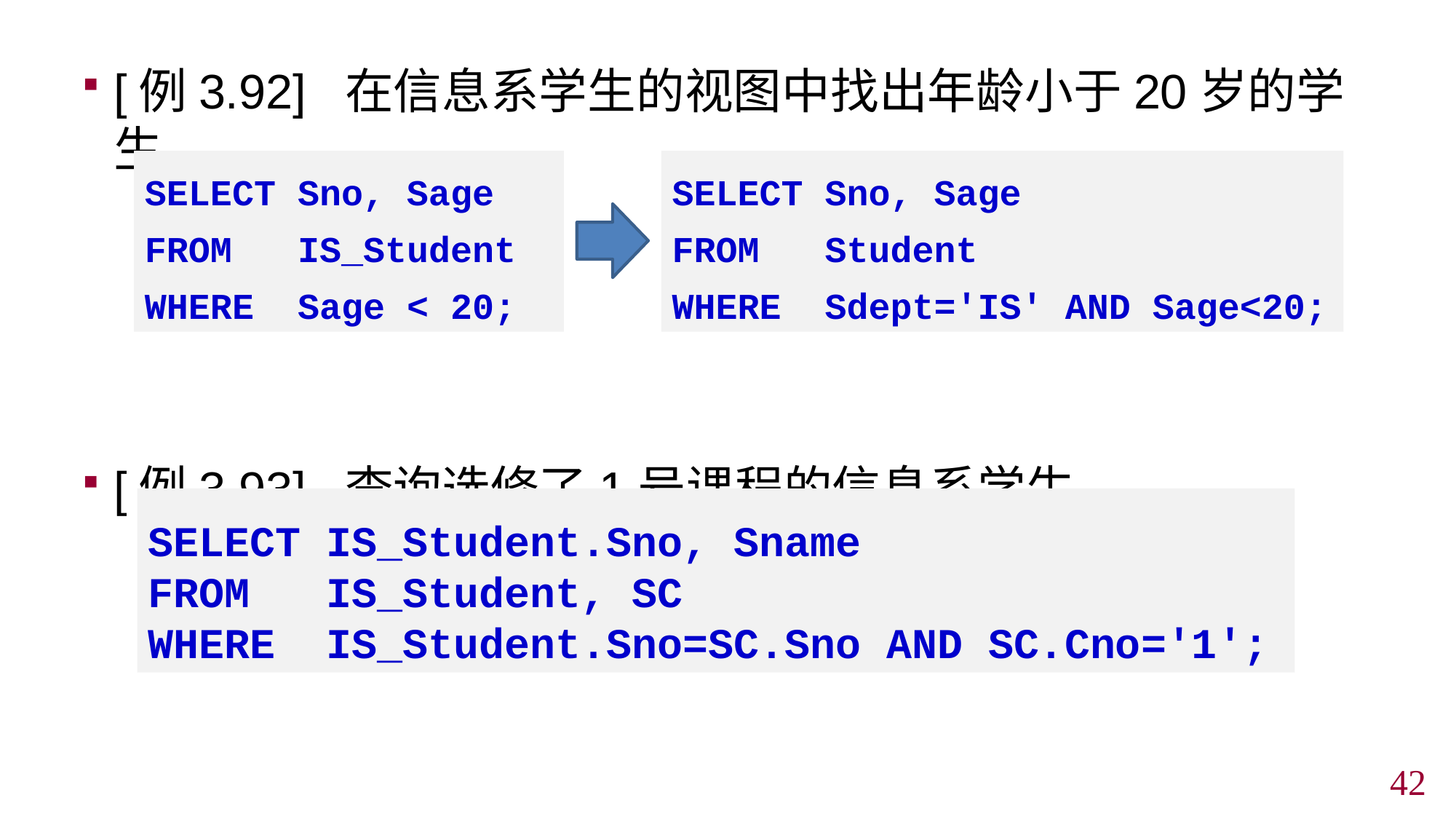

[例3.92]  在信息系学生的视图中找出年龄小于20岁的学生。

[例3.93]  查询选修了1号课程的信息系学生。

SELECT Sno, Sage
FROM   IS_Student
WHERE  Sage < 20;
SELECT Sno, Sage
FROM   Student
WHERE  Sdept='IS' AND Sage<20;

SELECT IS_Student.Sno, Sname
FROM   IS_Student, SC
WHERE  IS_Student.Sno=SC.Sno AND SC.Cno='1';
42